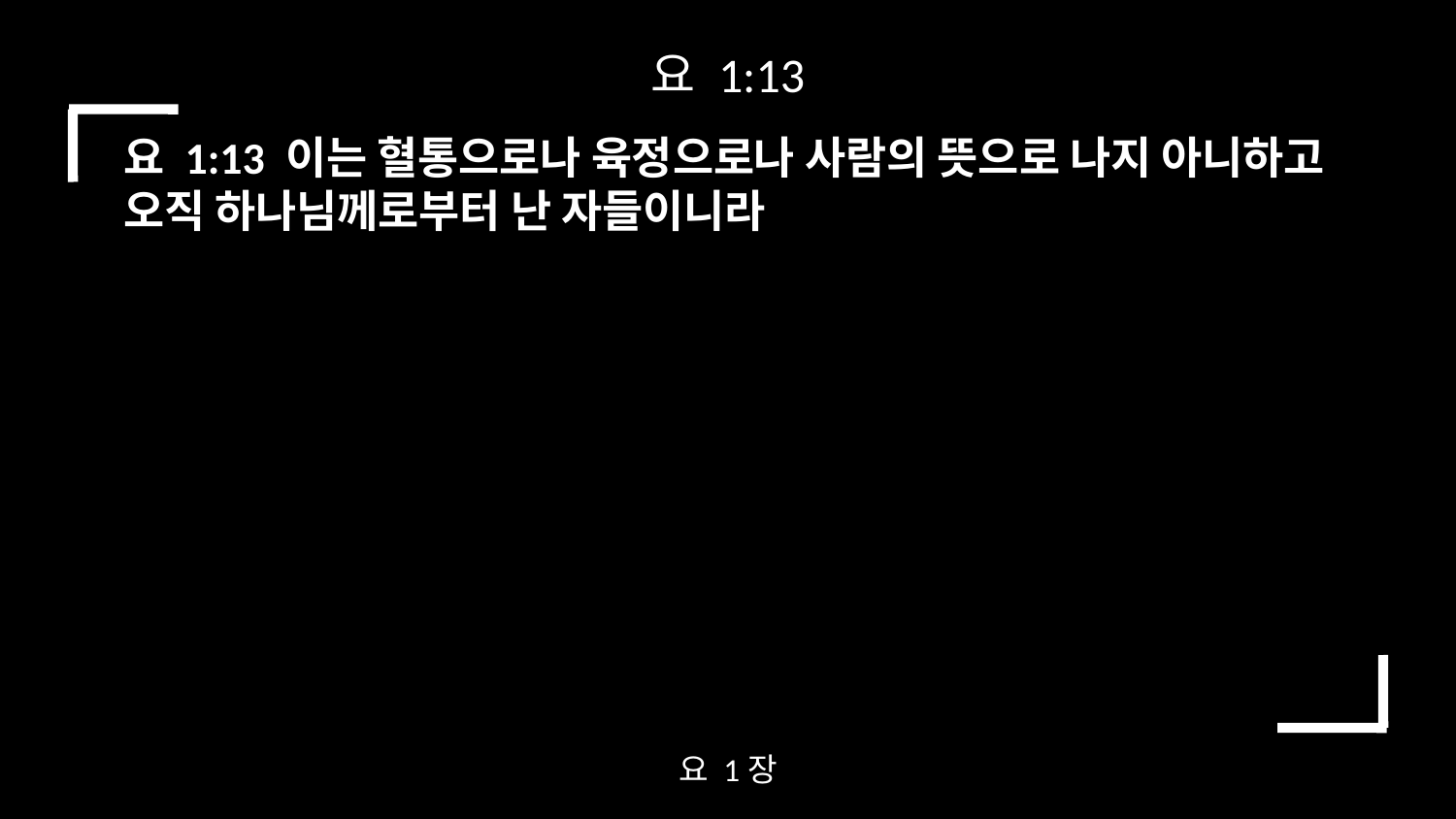

요 1:13

요 1:13 이는 혈통으로나 육정으로나 사람의 뜻으로 나지 아니하고 오직 하나님께로부터 난 자들이니라

요 1장